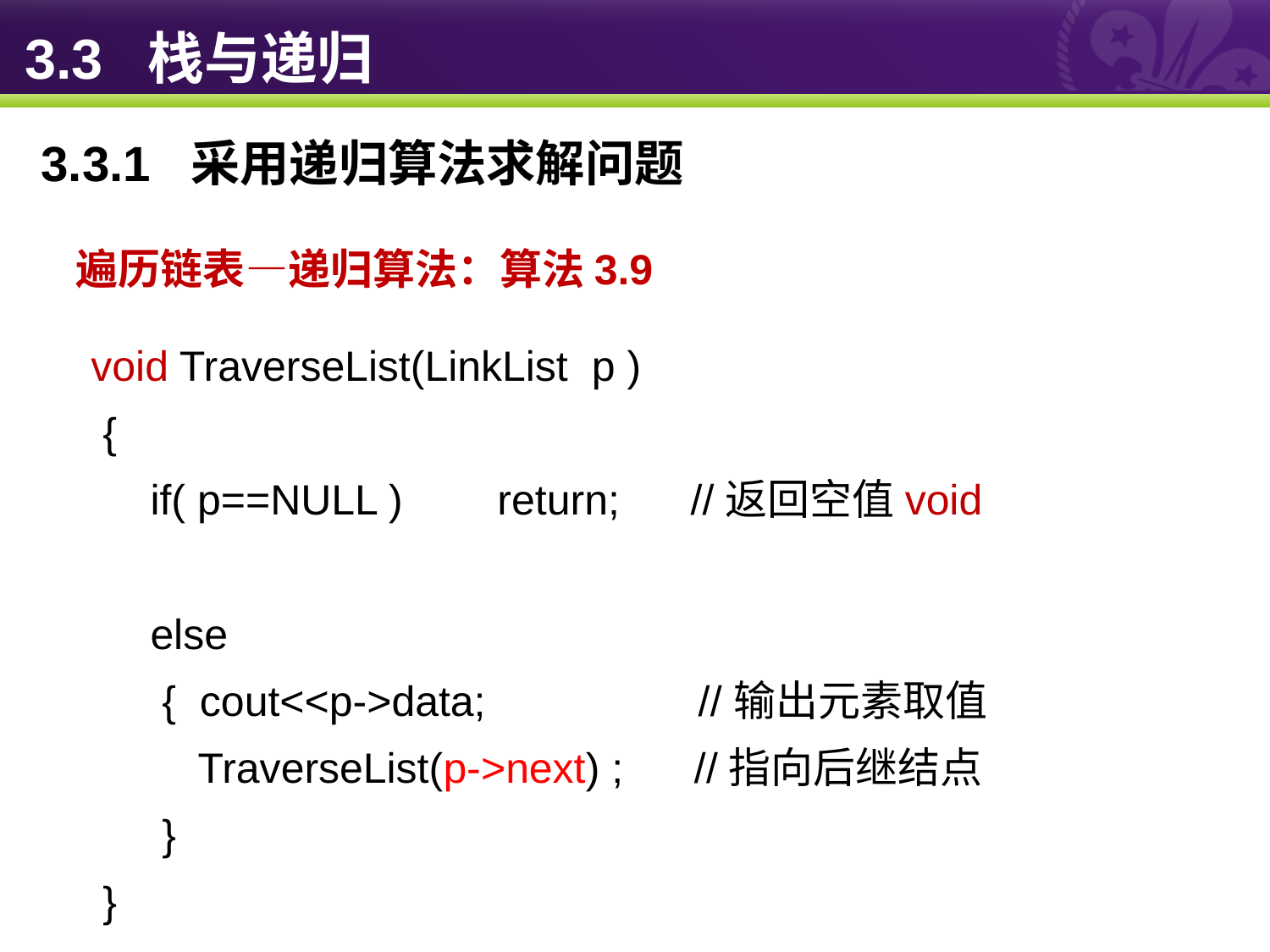

# 3.3  栈与递归
3.3.1  采用递归算法求解问题
遍历链表—递归算法：算法3.9
void TraverseList(LinkList  p )
 {
     if( p==NULL )        return;      //返回空值void
     else
      {  cout<<p->data;                  //输出元素取值
         TraverseList(p->next) ;      //指向后继结点
      }
 }